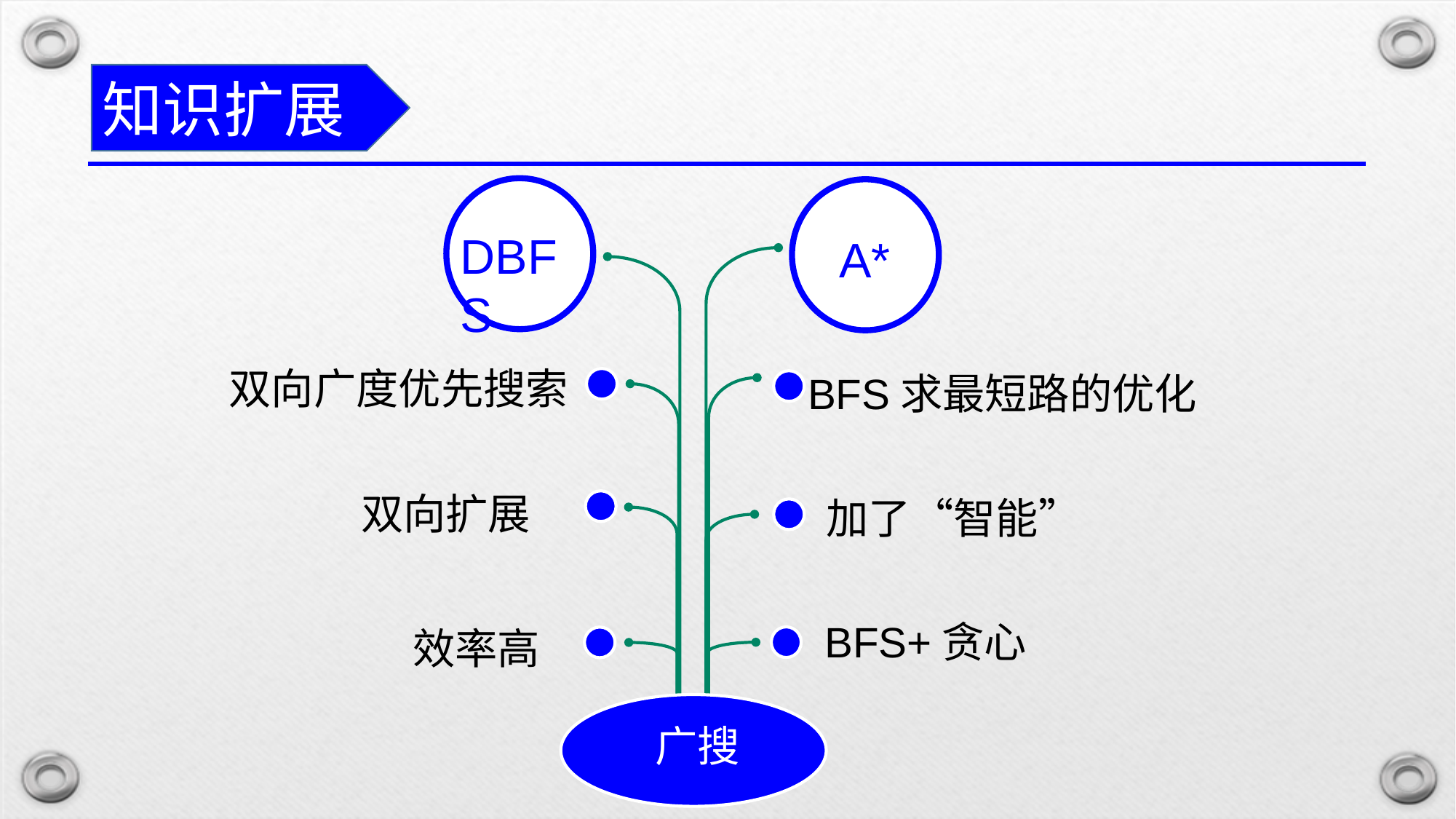

知识扩展

DBFS
A*
双向广度优先搜索
BFS求最短路的优化

双向扩展
加了“智能”

BFS+贪心
效率高

广搜